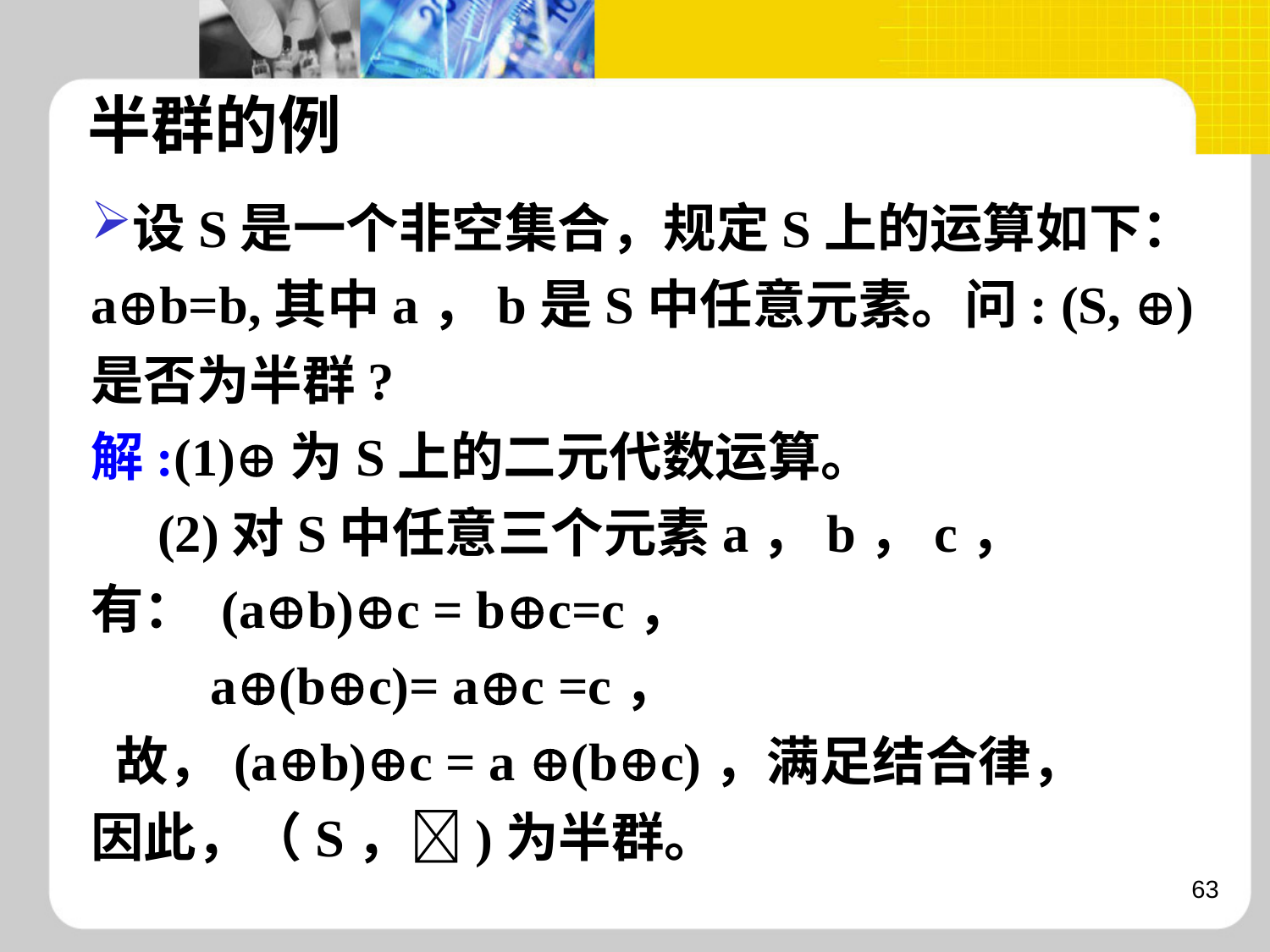

半群的例
设S是一个非空集合，规定S上的运算如下：a⊕b=b,其中a，b是S中任意元素。问: (S, ⊕)是否为半群?
解:(1)⊕为S上的二元代数运算。
     (2)对S中任意三个元素a，b，c，
有： (a⊕b)⊕c = b⊕c=c，
         a⊕(b⊕c)= a⊕c =c，
 故，(a⊕b)⊕c = a ⊕(b⊕c)，满足结合律，
因此，（S，⊕)为半群。

63